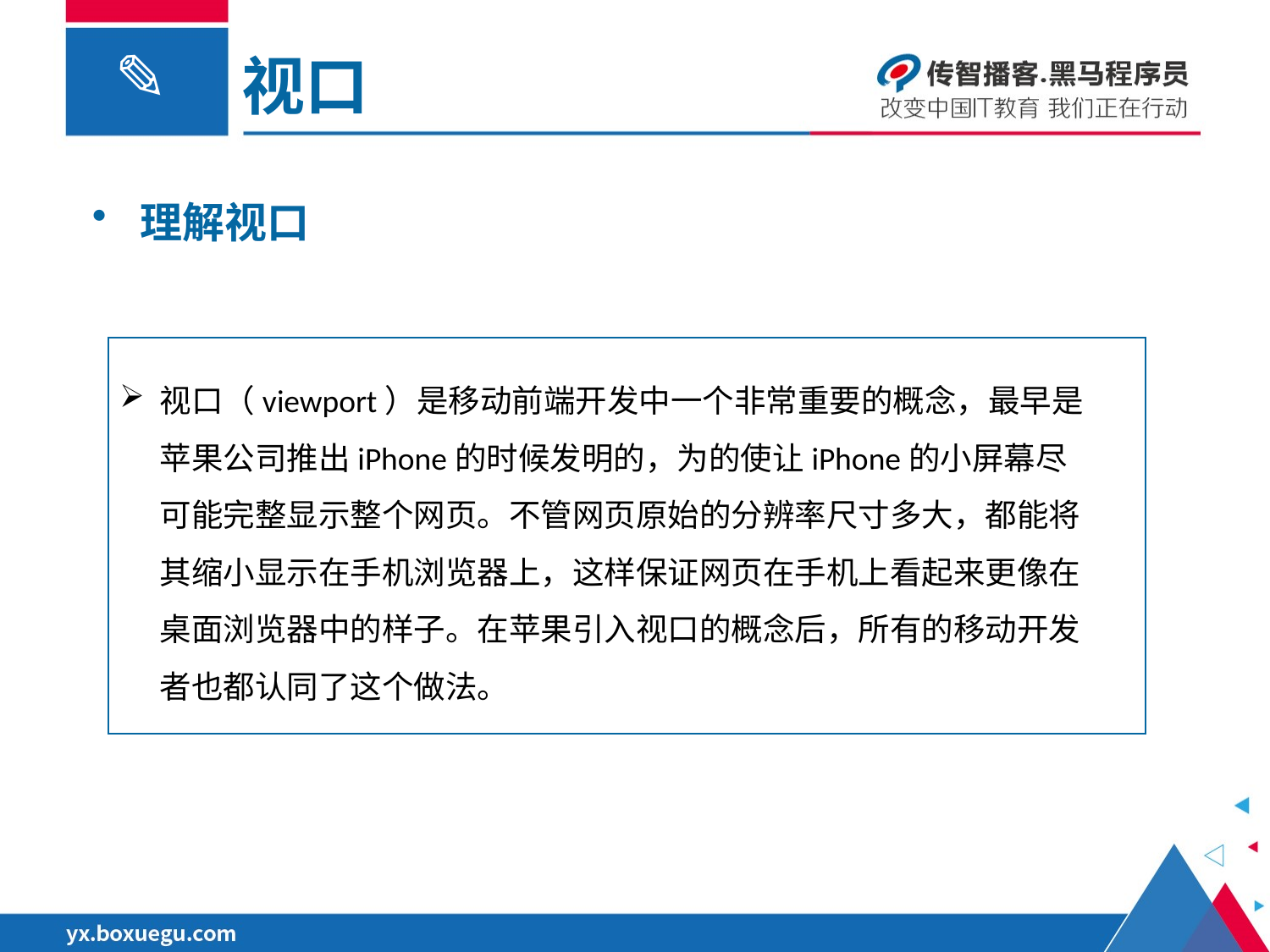

视口
理解视口

视口（viewport）是移动前端开发中一个非常重要的概念，最早是苹果公司推出iPhone的时候发明的，为的使让iPhone的小屏幕尽可能完整显示整个网页。不管网页原始的分辨率尺寸多大，都能将其缩小显示在手机浏览器上，这样保证网页在手机上看起来更像在桌面浏览器中的样子。在苹果引入视口的概念后，所有的移动开发者也都认同了这个做法。